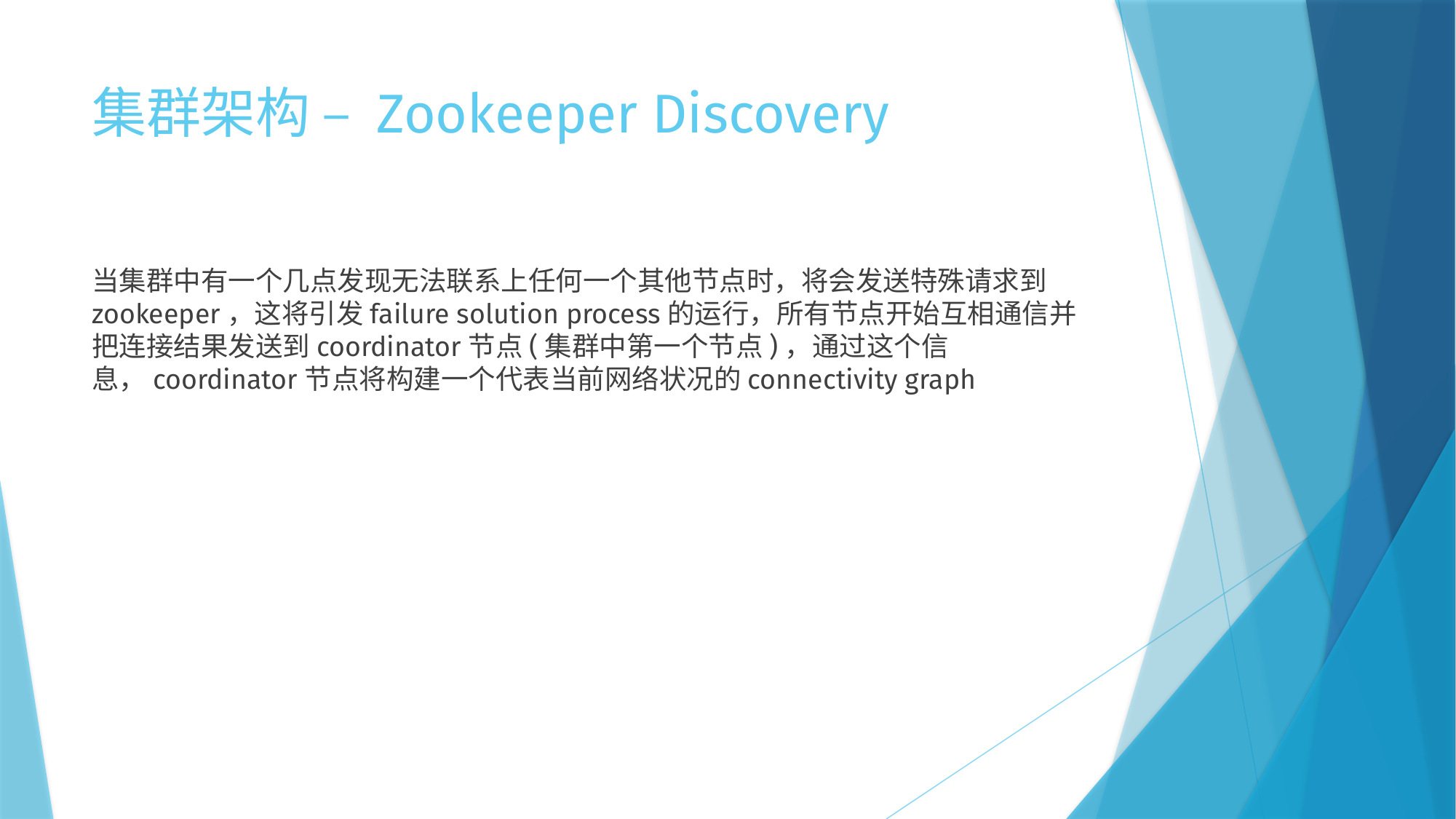

# 集群架构 – Zookeeper Discovery
当集群中有一个几点发现无法联系上任何一个其他节点时，将会发送特殊请求到zookeeper，这将引发failure solution process的运行，所有节点开始互相通信并把连接结果发送到coordinator节点(集群中第一个节点)，通过这个信息，coordinator节点将构建一个代表当前网络状况的connectivity graph